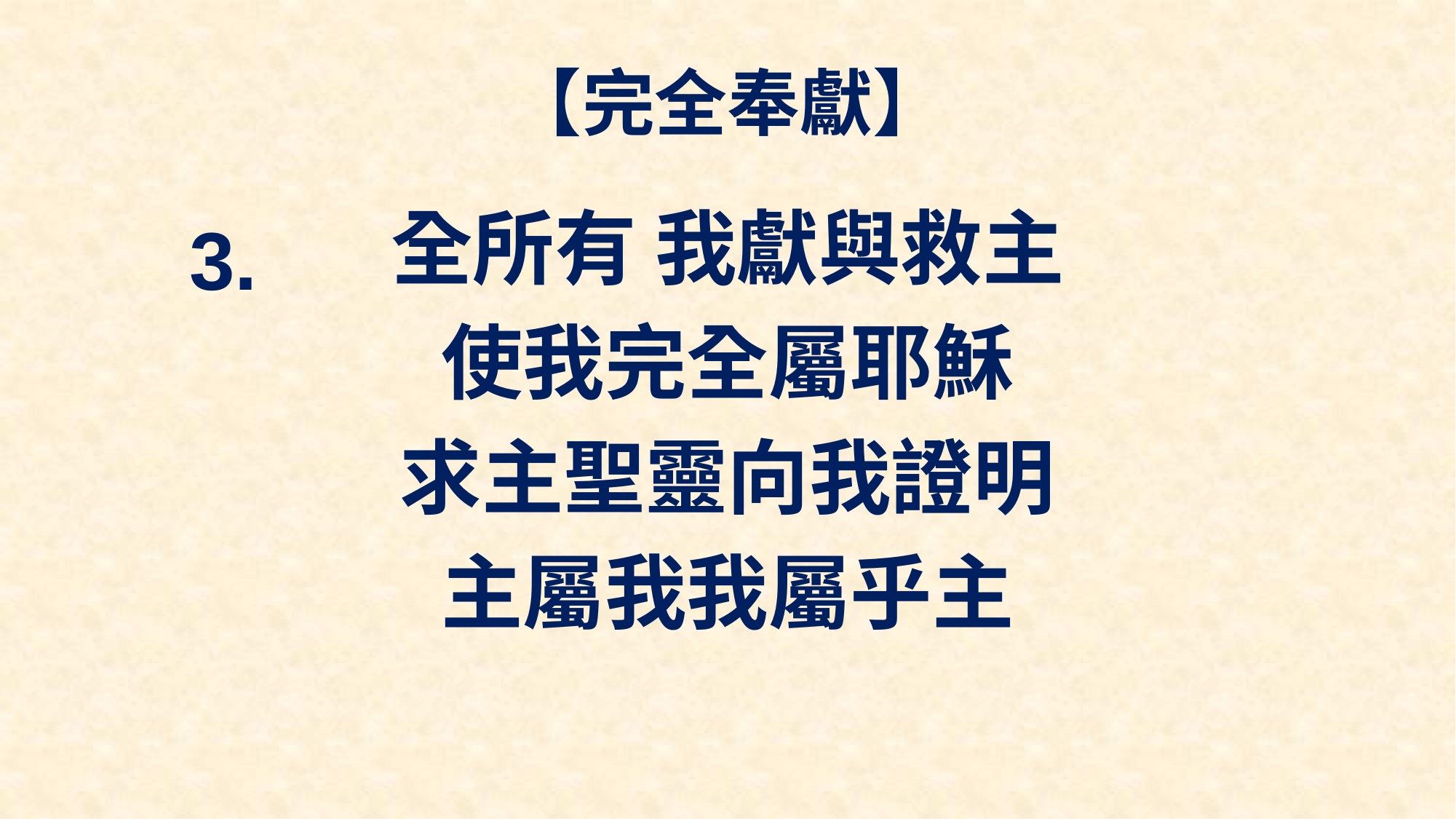

# 【完全奉獻】
全所有 我獻與救主
使我完全屬耶穌
求主聖靈向我證明
主屬我我屬乎主
3.